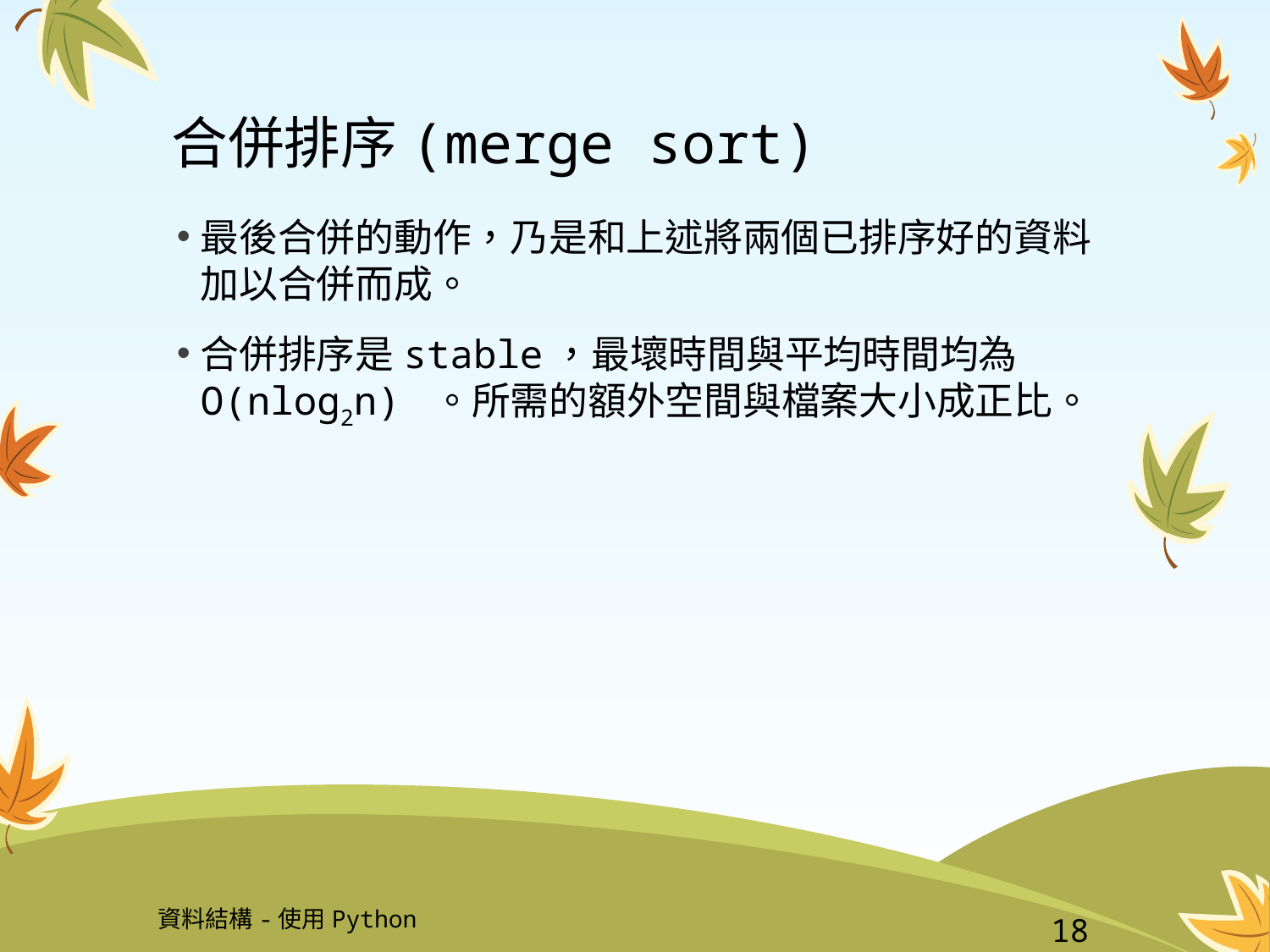

# 合併排序(merge sort)
最後合併的動作，乃是和上述將兩個已排序好的資料加以合併而成。
合併排序是stable，最壞時間與平均時間均為O(nlog2n) 。所需的額外空間與檔案大小成正比。
資料結構-使用Python
18